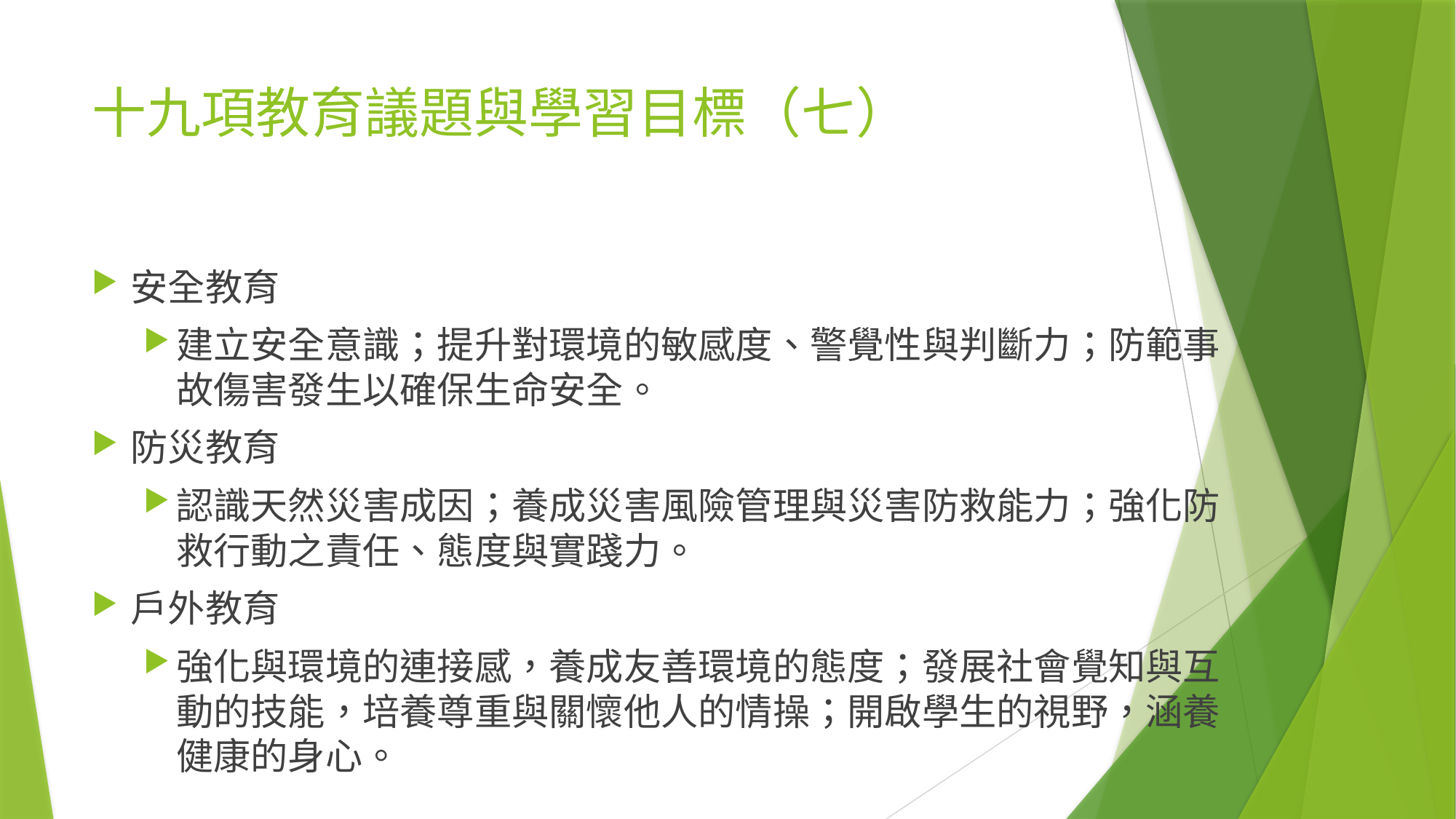

# 十九項教育議題與學習目標（七）
安全教育
建立安全意識；提升對環境的敏感度、警覺性與判斷力；防範事故傷害發生以確保生命安全。
防災教育
認識天然災害成因；養成災害風險管理與災害防救能力；強化防救行動之責任、態度與實踐力。
戶外教育
強化與環境的連接感，養成友善環境的態度；發展社會覺知與互動的技能，培養尊重與關懷他人的情操；開啟學生的視野，涵養健康的身心。